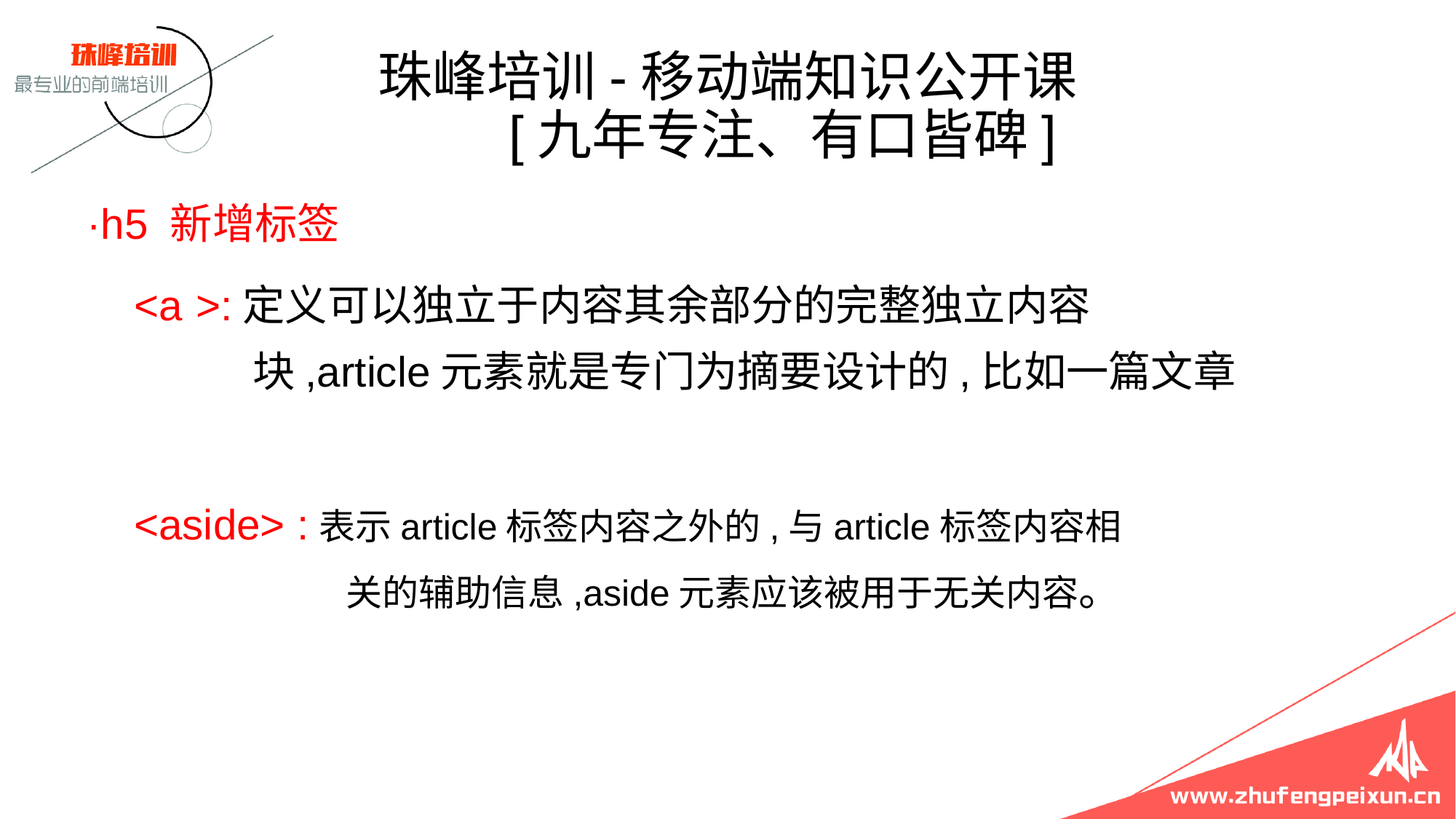

# 珠峰培训-移动端知识公开课 [九年专注、有口皆碑]
·h5 新增标签
    <a	>:定义可以独立于内容其余部分的完整独立内容			      块,article元素就是专门为摘要设计的,比如一篇文章

    <aside> :表示article标签内容之外的,与article标签内容相		          		     关的辅助信息,aside元素应该被用于无关内容。